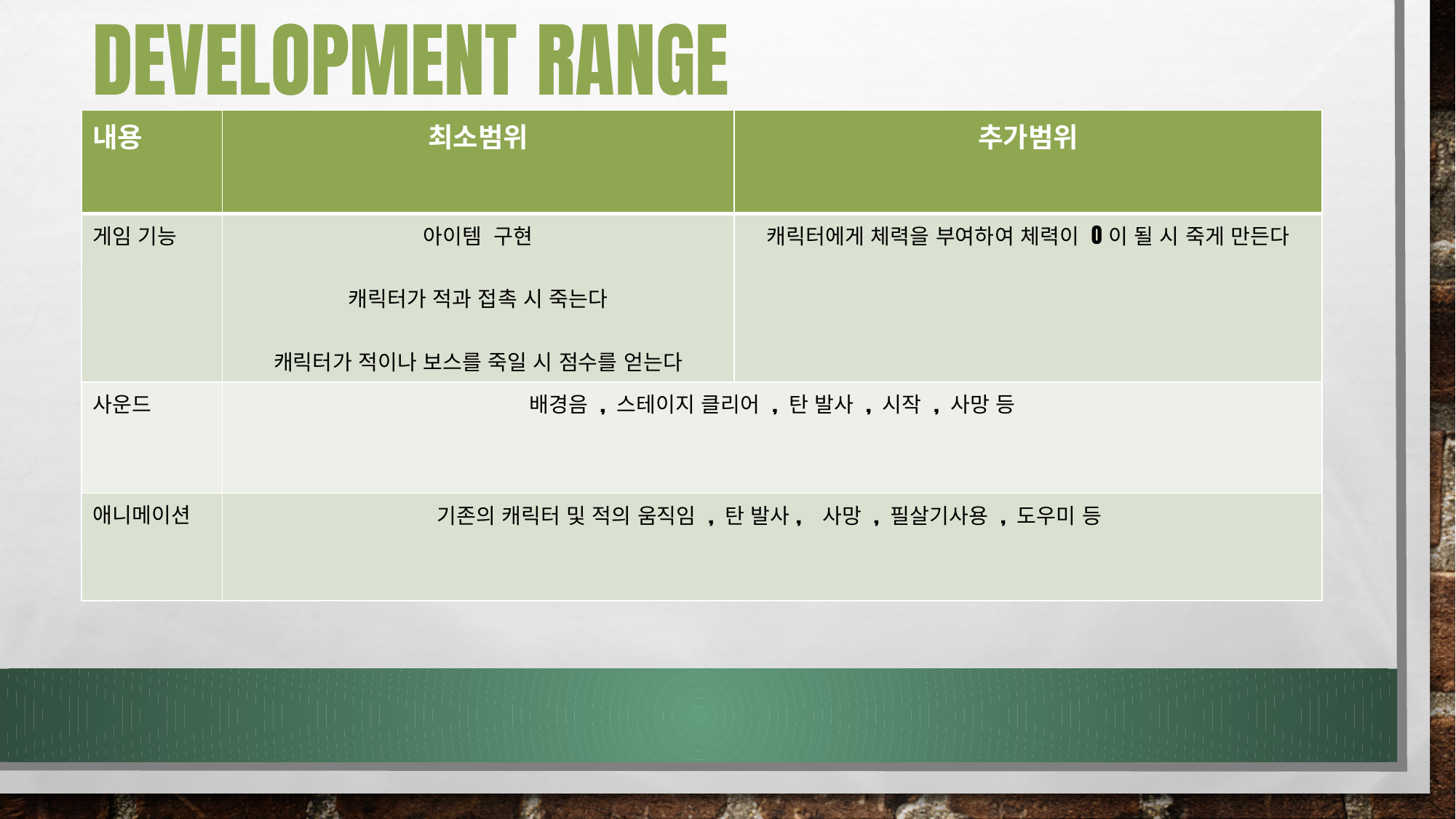

# Development Range
| 내용 | 최소범위 | 추가범위 |
| --- | --- | --- |
| 게임 기능 | 아이템 구현 캐릭터가 적과 접촉 시 죽는다 캐릭터가 적이나 보스를 죽일 시 점수를 얻는다 | 캐릭터에게 체력을 부여하여 체력이 0이 될 시 죽게 만든다 |
| 사운드 | 배경음 , 스테이지 클리어 , 탄 발사 , 시작 , 사망 등 |  |
| 애니메이션 | 기존의 캐릭터 및 적의 움직임 , 탄 발사, 사망 , 필살기사용 , 도우미 등 |  |